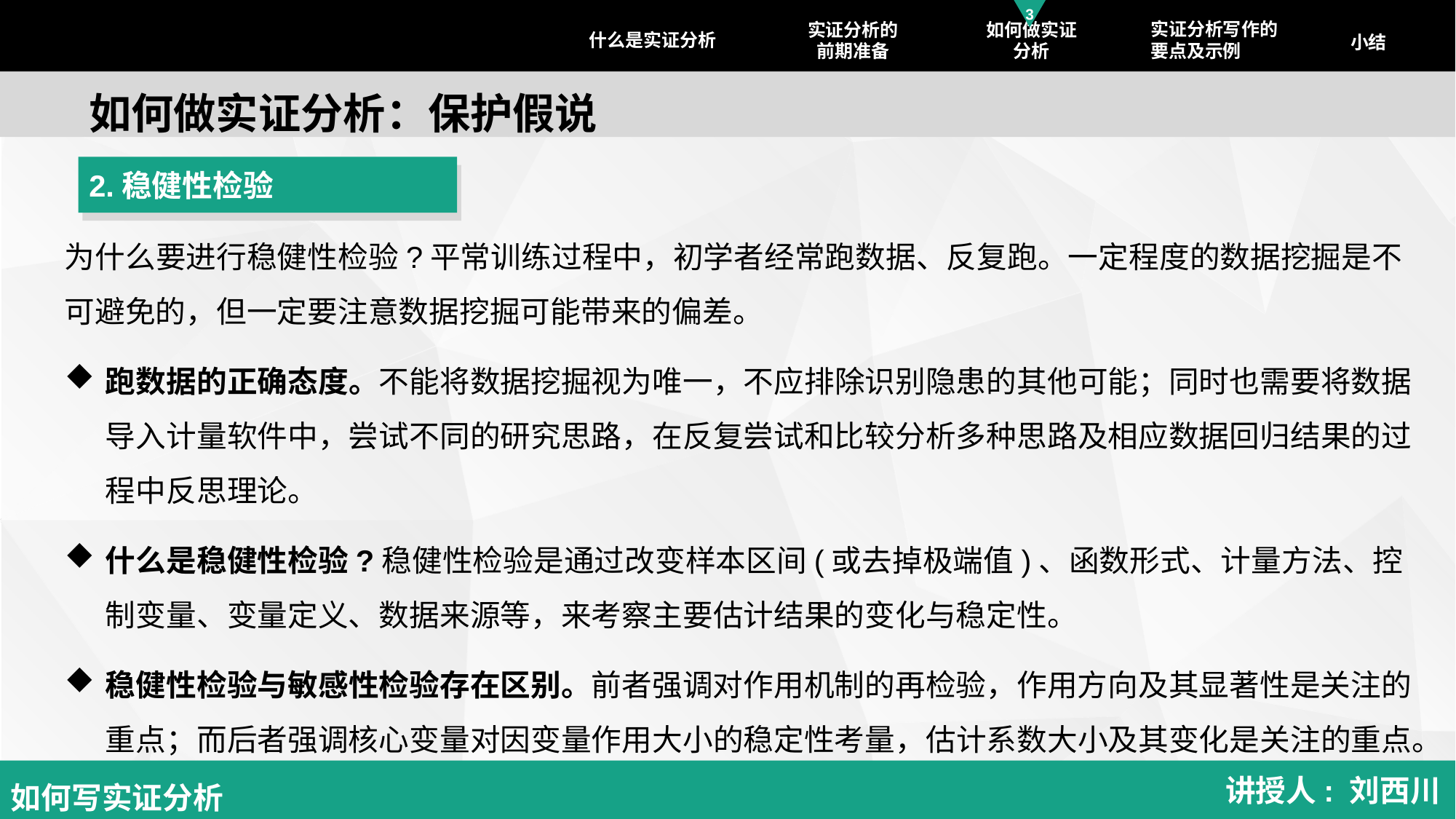

3
什么是实证分析
实证分析写作的要点及示例
如何做实证
分析
小结
实证分析的
前期准备

如何做实证分析：保护假说
2.稳健性检验

为什么要进行稳健性检验?平常训练过程中，初学者经常跑数据、反复跑。一定程度的数据挖掘是不可避免的，但一定要注意数据挖掘可能带来的偏差。
跑数据的正确态度。不能将数据挖掘视为唯一，不应排除识别隐患的其他可能；同时也需要将数据导入计量软件中，尝试不同的研究思路，在反复尝试和比较分析多种思路及相应数据回归结果的过程中反思理论。
什么是稳健性检验?稳健性检验是通过改变样本区间(或去掉极端值)、函数形式、计量方法、控制变量、变量定义、数据来源等，来考察主要估计结果的变化与稳定性。
稳健性检验与敏感性检验存在区别。前者强调对作用机制的再检验，作用方向及其显著性是关注的重点；而后者强调核心变量对因变量作用大小的稳定性考量，估计系数大小及其变化是关注的重点。

如何写实证分析
          讲授人: 刘西川